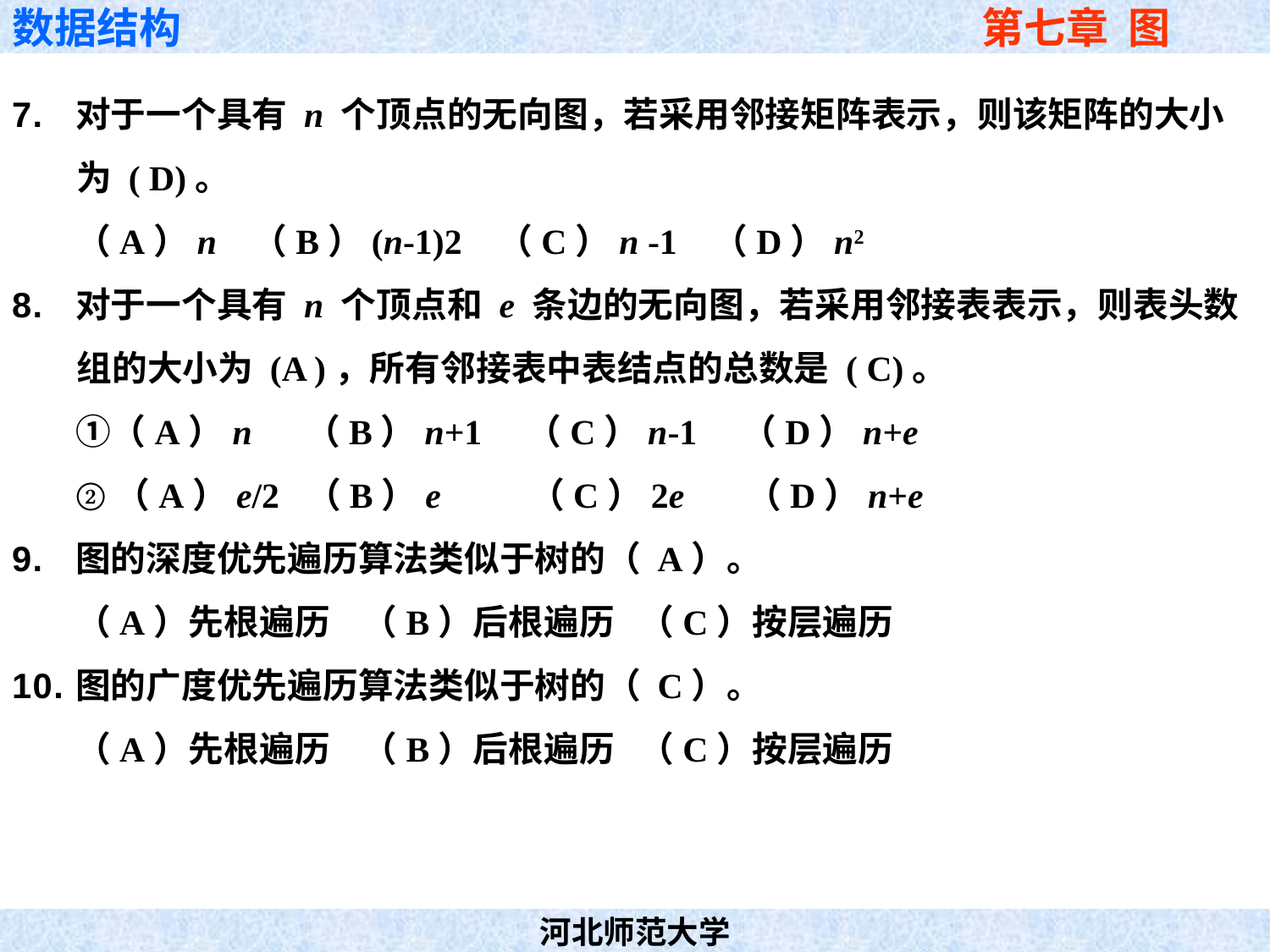

对于一个具有 n 个顶点的无向图，若采用邻接矩阵表示，则该矩阵的大小
       为 ( D)。
（A）n   （B）(n-1)2   （C）n -1   （D）n2
对于一个具有 n 个顶点和 e 条边的无向图，若采用邻接表表示，则表头数
       组的大小为 (A )，所有邻接表中表结点的总数是 ( C)。
①（A）n     （B）n+1    （C）n-1    （D）n+e
②（A）e/2  （B）e         （C）2e      （D）n+e
图的深度优先遍历算法类似于树的（ A）。
（A）先根遍历    （B）后根遍历   （C）按层遍历
图的广度优先遍历算法类似于树的（ C）。
（A）先根遍历    （B）后根遍历   （C）按层遍历